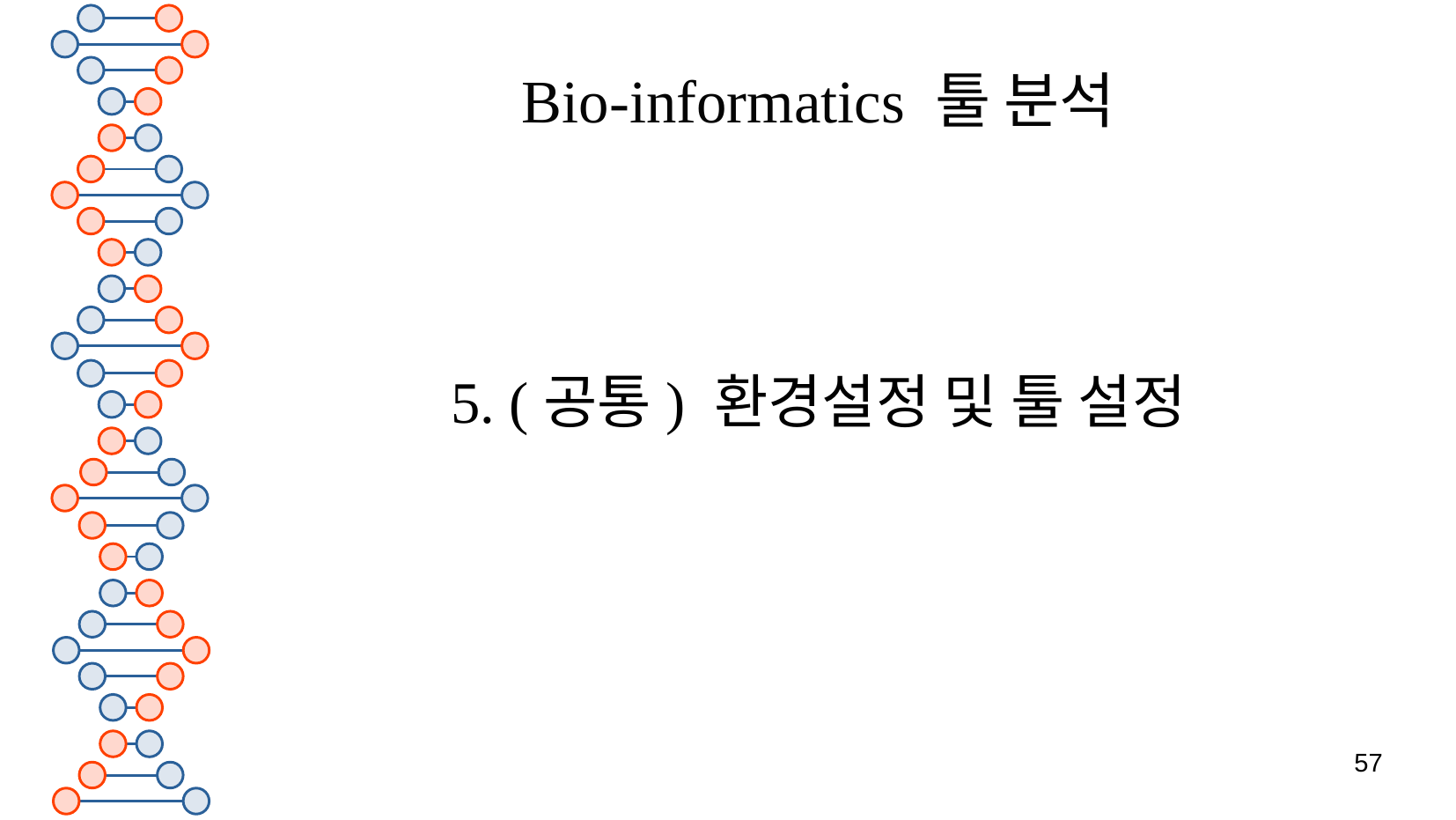

# Bio-informatics 툴 분석
5. (공통) 환경설정 및 툴 설정
57